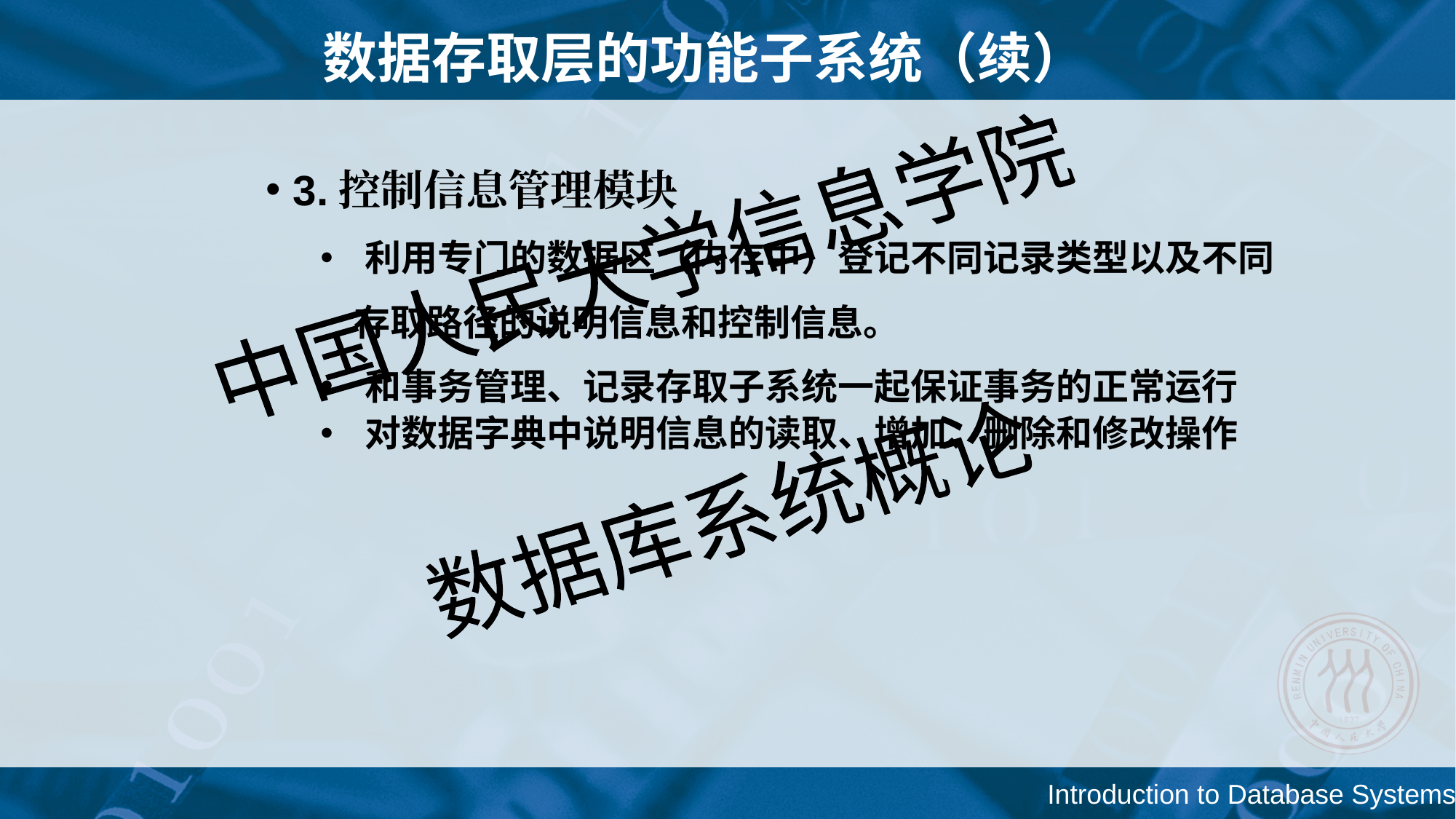

数据存取层的功能子系统（续）
3.控制信息管理模块
 利用专门的数据区（内存中）登记不同记录类型以及不同
   存取路径的说明信息和控制信息。
 和事务管理、记录存取子系统一起保证事务的正常运行
 对数据字典中说明信息的读取、增加、删除和修改操作